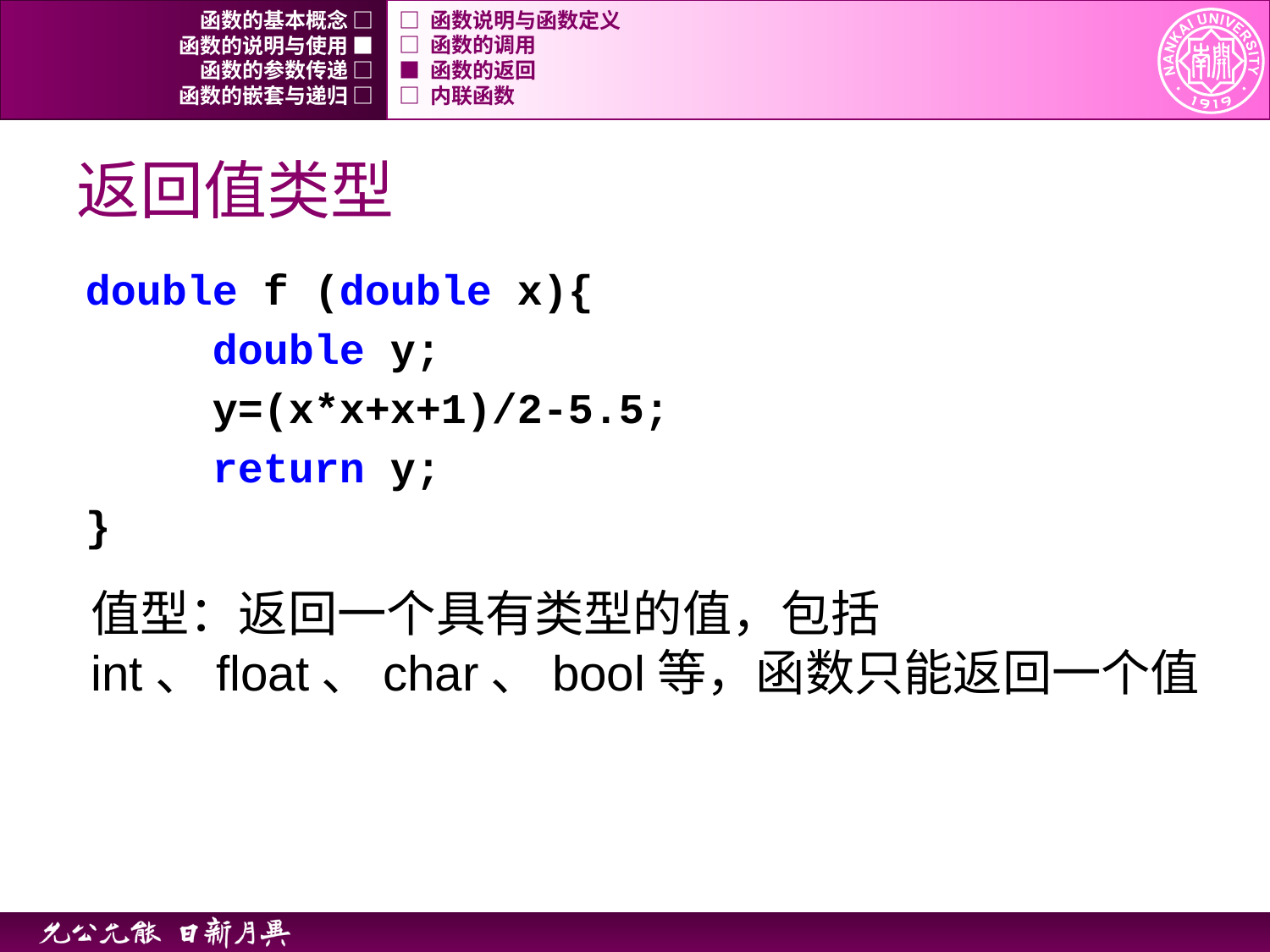

函数的基本概念 □
□ 函数说明与函数定义
函数的说明与使用 ■
□ 函数的调用
函数的参数传递 □
■ 函数的返回
函数的嵌套与递归 □
□ 内联函数
# 返回值类型
	double f (double x){
		double y;
		y=(x*x+x+1)/2-5.5;
		return y;
	}

值型：返回一个具有类型的值，包括int、float、char、bool等，函数只能返回一个值